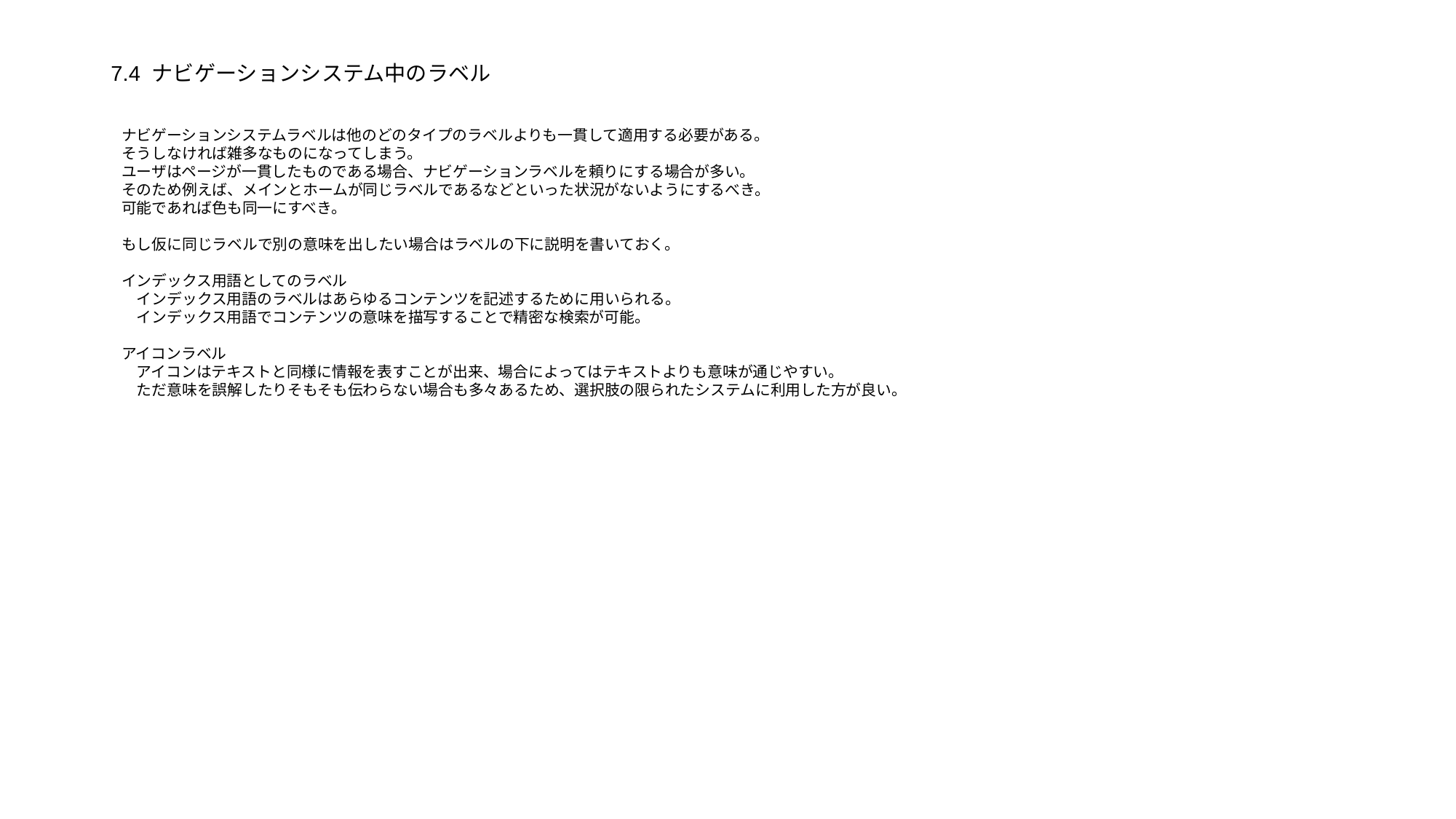

# 7.4 ナビゲーションシステム中のラベル
ナビゲーションシステムラベルは他のどのタイプのラベルよりも一貫して適用する必要がある。
そうしなければ雑多なものになってしまう。
ユーザはページが一貫したものである場合、ナビゲーションラベルを頼りにする場合が多い。
そのため例えば、メインとホームが同じラベルであるなどといった状況がないようにするべき。
可能であれば色も同一にすべき。

もし仮に同じラベルで別の意味を出したい場合はラベルの下に説明を書いておく。

インデックス用語としてのラベル
　インデックス用語のラベルはあらゆるコンテンツを記述するために用いられる。
　インデックス用語でコンテンツの意味を描写することで精密な検索が可能。

アイコンラベル
　アイコンはテキストと同様に情報を表すことが出来、場合によってはテキストよりも意味が通じやすい。
　ただ意味を誤解したりそもそも伝わらない場合も多々あるため、選択肢の限られたシステムに利用した方が良い。